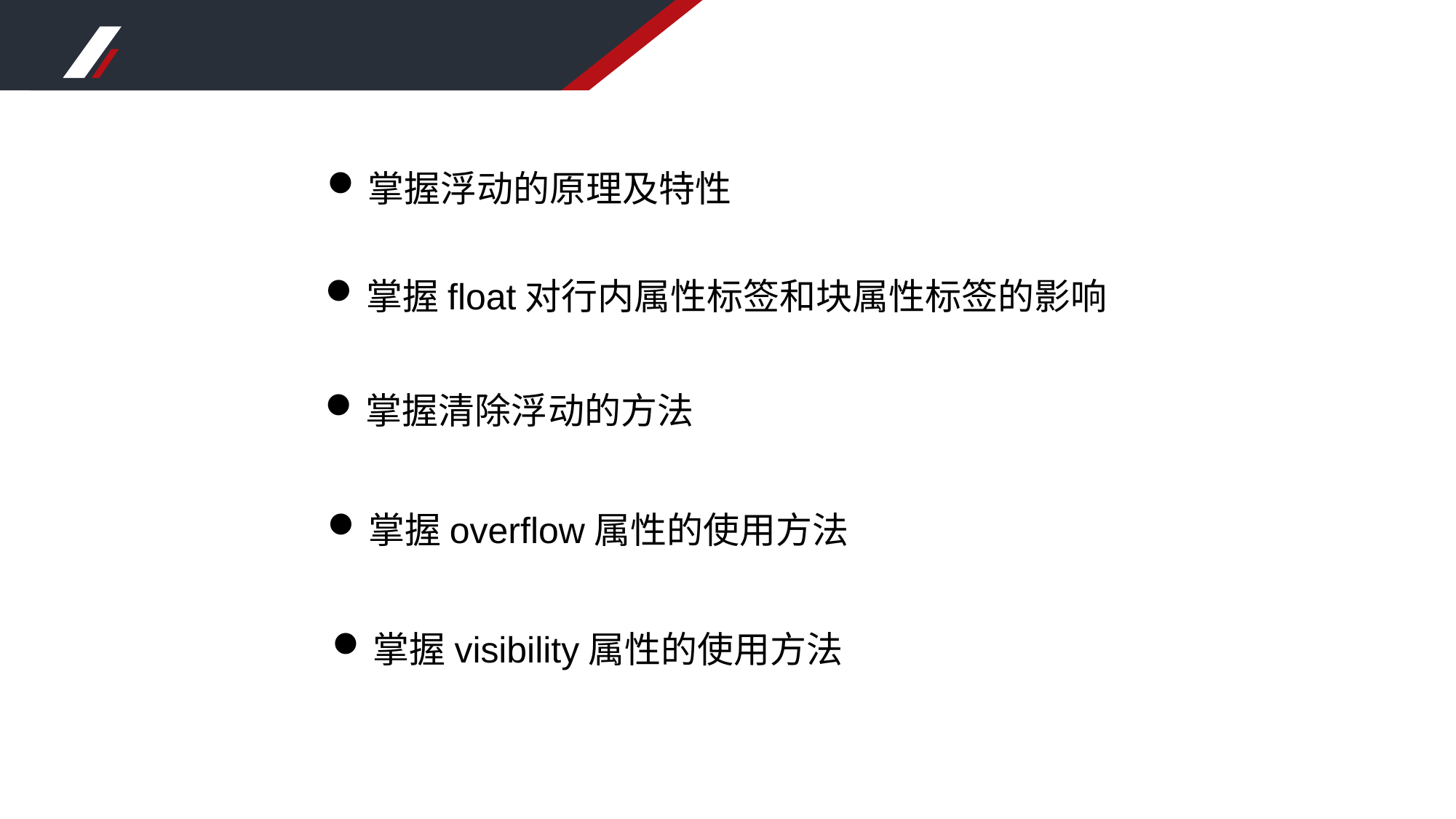

掌握浮动的原理及特性
掌握float对行内属性标签和块属性标签的影响
掌握清除浮动的方法
掌握overflow属性的使用方法
掌握visibility属性的使用方法